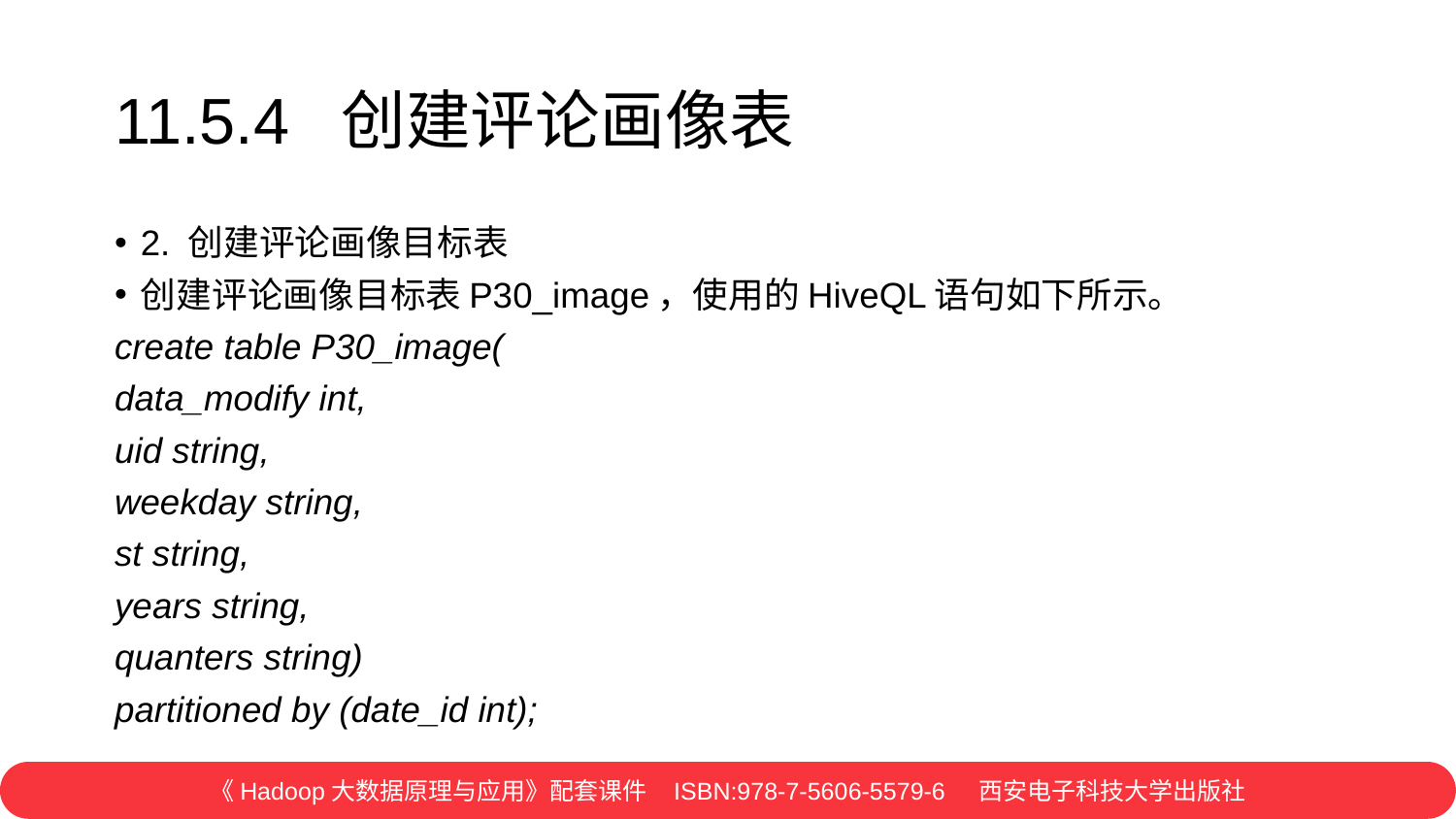

# 11.5.4  创建评论画像表
2. 创建评论画像目标表
创建评论画像目标表P30_image，使用的HiveQL语句如下所示。
create table P30_image(
data_modify int,
uid string,
weekday string,
st string,
years string,
quanters string)
partitioned by (date_id int);